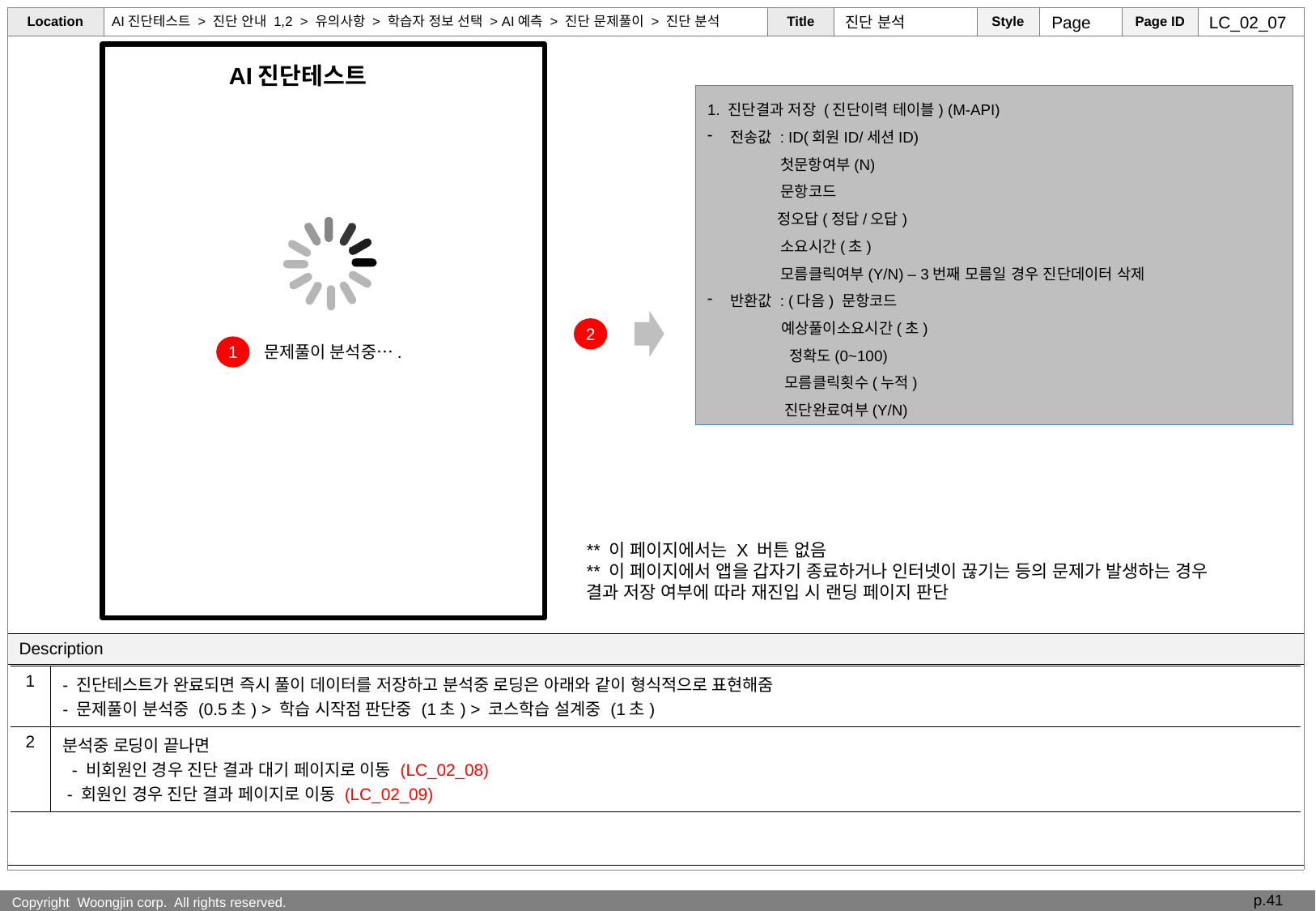

# AI진단테스트 > 진단 안내 1,2  > 유의사항 > 학습자 정보 선택 > AI예측 > 진단 문제풀이 > 진단 분석
진단 분석
Page
LC_02_07
                  AI진단테스트
1. 진단결과 저장 (진단이력 테이블) (M-API)
전송값 : ID(회원ID/세션ID)
           첫문항여부(N)
           문항코드
           정오답(정답/오답)
           소요시간(초)
           모름클릭여부(Y/N) – 3번째 모름일 경우 진단데이터 삭제
반환값 : (다음) 문항코드
            예상풀이소요시간(초)
             정확도(0~100)
            모름클릭횟수(누적)
            진단완료여부(Y/N)

2
1
문제풀이 분석중….
** 이 페이지에서는 X 버튼 없음
** 이 페이지에서 앱을 갑자기 종료하거나 인터넷이 끊기는 등의 문제가 발생하는 경우 결과 저장 여부에 따라 재진입 시 랜딩 페이지 판단
| 1 | - 진단테스트가 완료되면 즉시 풀이 데이터를 저장하고 분석중 로딩은 아래와 같이 형식적으로 표현해줌 - 문제풀이 분석중 (0.5초) > 학습 시작점 판단중 (1초) > 코스학습 설계중 (1초) |
| --- | --- |
| 2 | 분석중 로딩이 끝나면 - 비회원인 경우 진단 결과 대기 페이지로 이동 (LC\_02\_08) - 회원인 경우 진단 결과 페이지로 이동 (LC\_02\_09) |